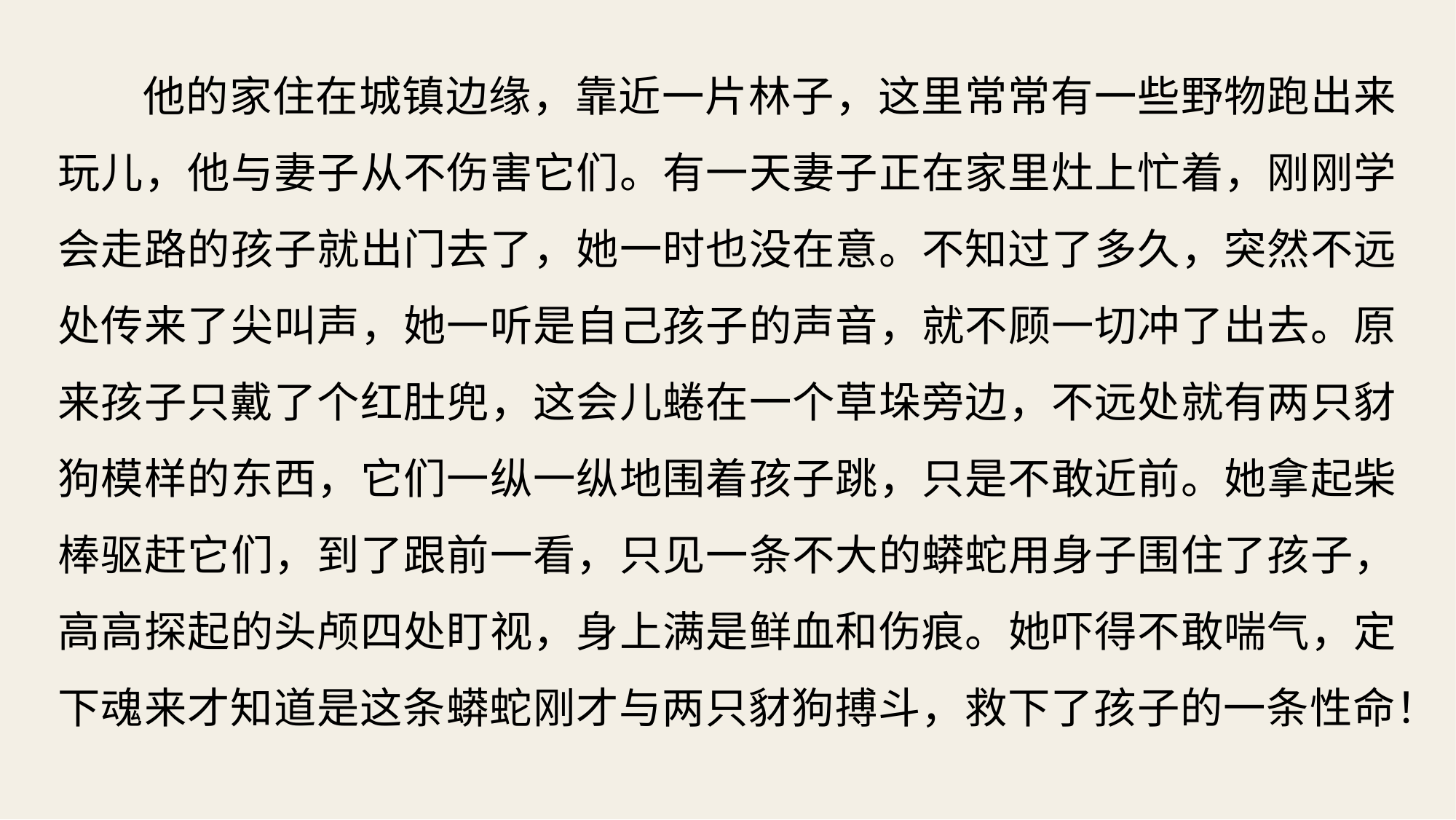

他的家住在城镇边缘，靠近一片林子，这里常常有一些野物跑出来玩儿，他与妻子从不伤害它们。有一天妻子正在家里灶上忙着，刚刚学会走路的孩子就出门去了，她一时也没在意。不知过了多久，突然不远处传来了尖叫声，她一听是自己孩子的声音，就不顾一切冲了出去。原来孩子只戴了个红肚兜，这会儿蜷在一个草垛旁边，不远处就有两只豺狗模样的东西，它们一纵一纵地围着孩子跳，只是不敢近前。她拿起柴棒驱赶它们，到了跟前一看，只见一条不大的蟒蛇用身子围住了孩子，高高探起的头颅四处盯视，身上满是鲜血和伤痕。她吓得不敢喘气，定下魂来才知道是这条蟒蛇刚才与两只豺狗搏斗，救下了孩子的一条性命！